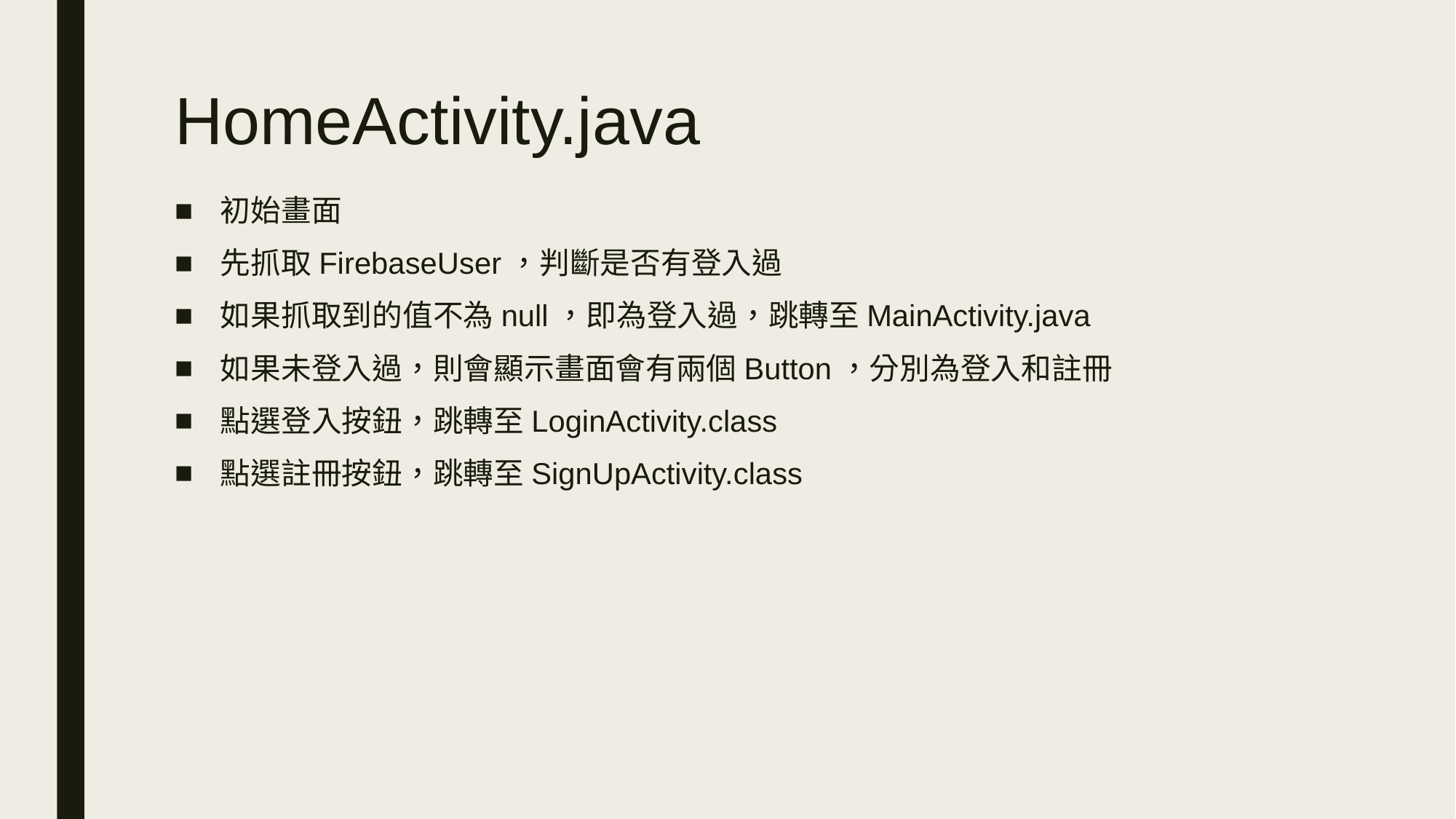

# HomeActivity.java
初始畫面
先抓取FirebaseUser，判斷是否有登入過
如果抓取到的值不為null，即為登入過，跳轉至MainActivity.java
如果未登入過，則會顯示畫面會有兩個Button，分別為登入和註冊
點選登入按鈕，跳轉至LoginActivity.class
點選註冊按鈕，跳轉至SignUpActivity.class